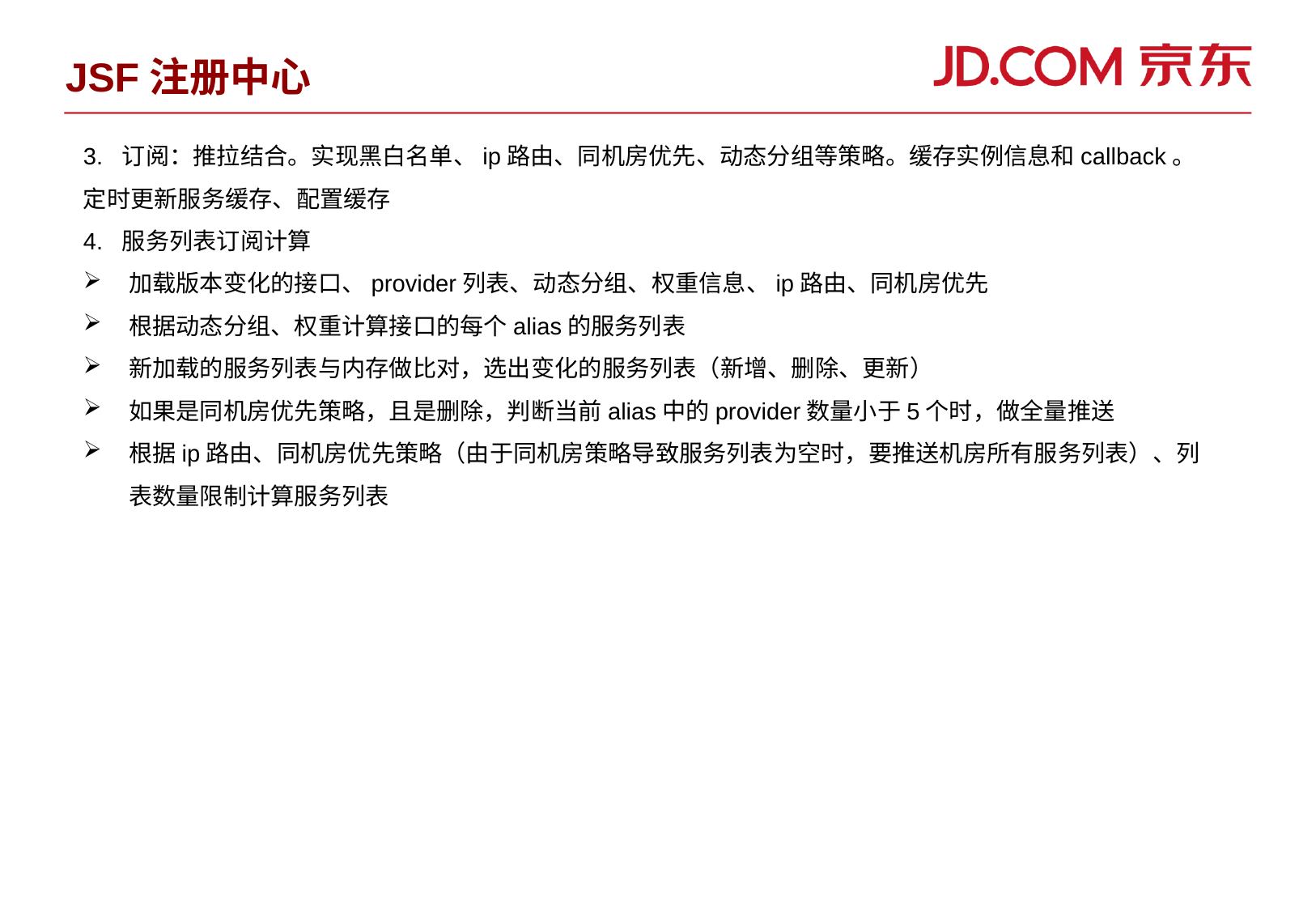

JSF注册中心
3.  订阅：推拉结合。实现黑白名单、ip路由、同机房优先、动态分组等策略。缓存实例信息和callback。定时更新服务缓存、配置缓存
4.  服务列表订阅计算
加载版本变化的接口、provider列表、动态分组、权重信息、ip路由、同机房优先
根据动态分组、权重计算接口的每个alias的服务列表
新加载的服务列表与内存做比对，选出变化的服务列表（新增、删除、更新）
如果是同机房优先策略，且是删除，判断当前alias中的provider数量小于5个时，做全量推送
根据ip路由、同机房优先策略（由于同机房策略导致服务列表为空时，要推送机房所有服务列表）、列表数量限制计算服务列表